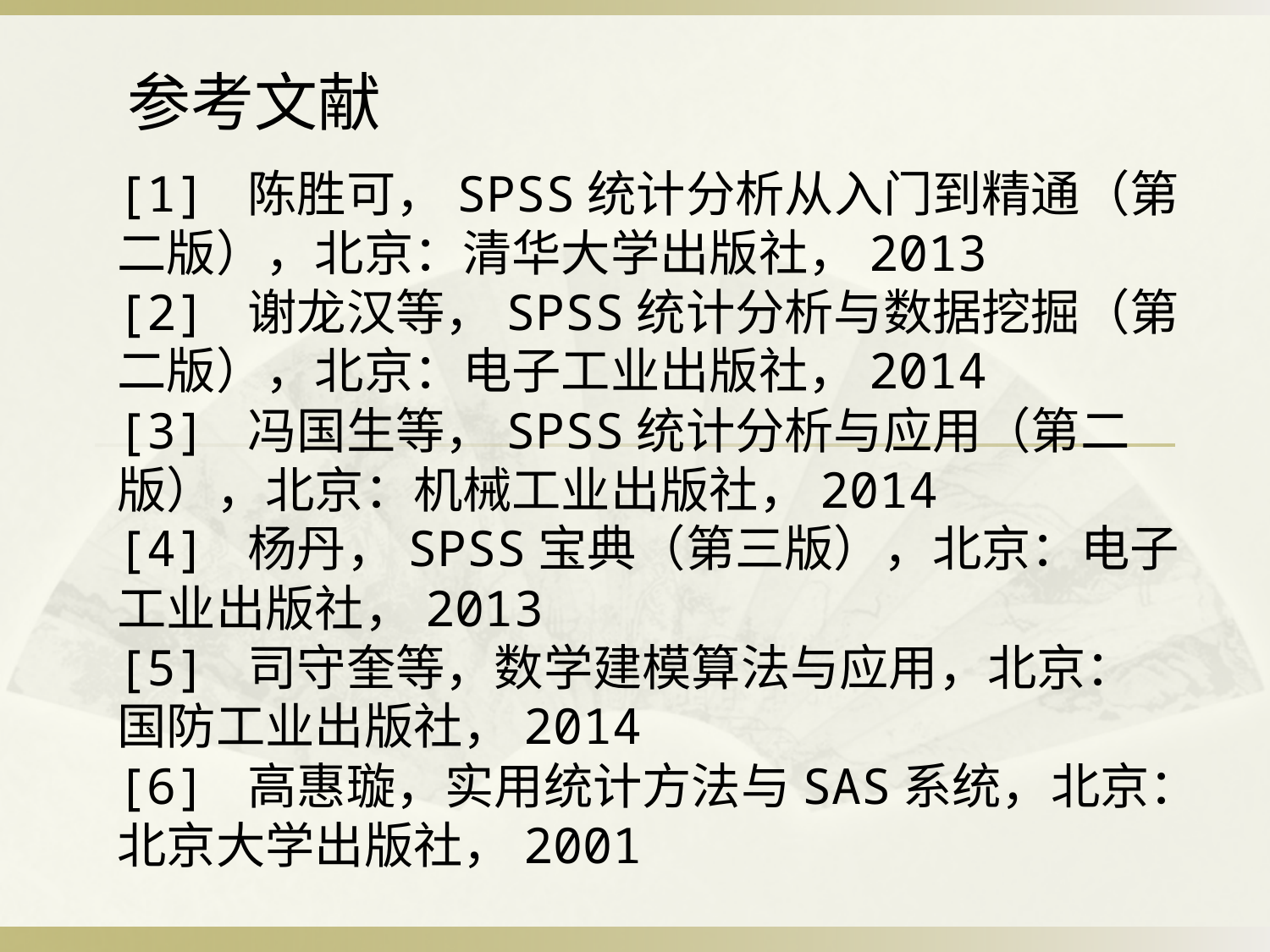

参考文献
[1] 陈胜可，SPSS统计分析从入门到精通（第二版），北京：清华大学出版社，2013
[2] 谢龙汉等，SPSS统计分析与数据挖掘（第二版），北京：电子工业出版社，2014
[3] 冯国生等，SPSS统计分析与应用（第二版），北京：机械工业出版社，2014
[4] 杨丹，SPSS宝典（第三版），北京：电子工业出版社，2013
[5] 司守奎等，数学建模算法与应用，北京：国防工业出版社，2014
[6] 高惠璇，实用统计方法与SAS系统，北京：北京大学出版社，2001